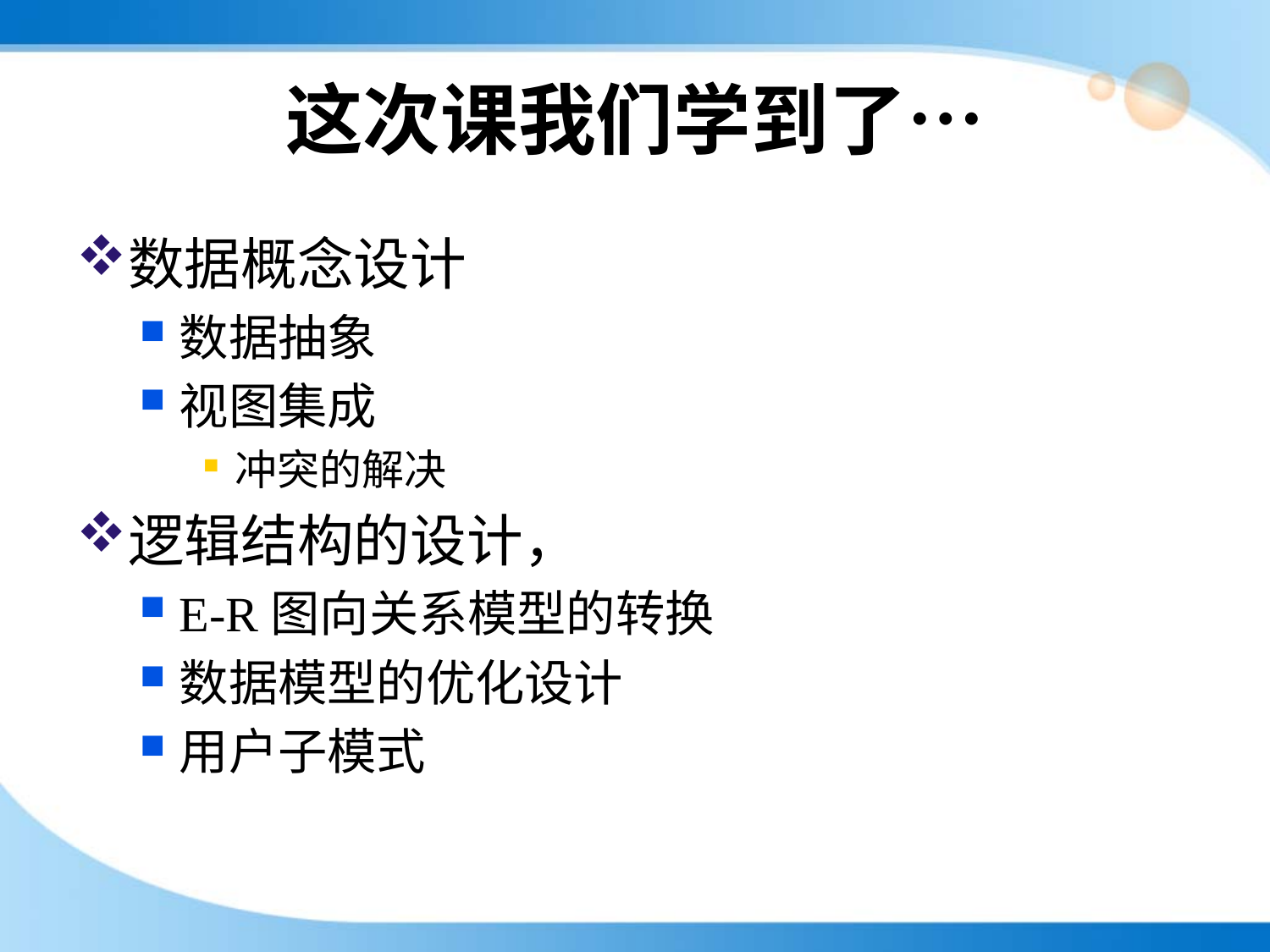

# 这次课我们学到了…
数据概念设计
数据抽象
视图集成
冲突的解决
逻辑结构的设计，
E-R图向关系模型的转换
数据模型的优化设计
用户子模式